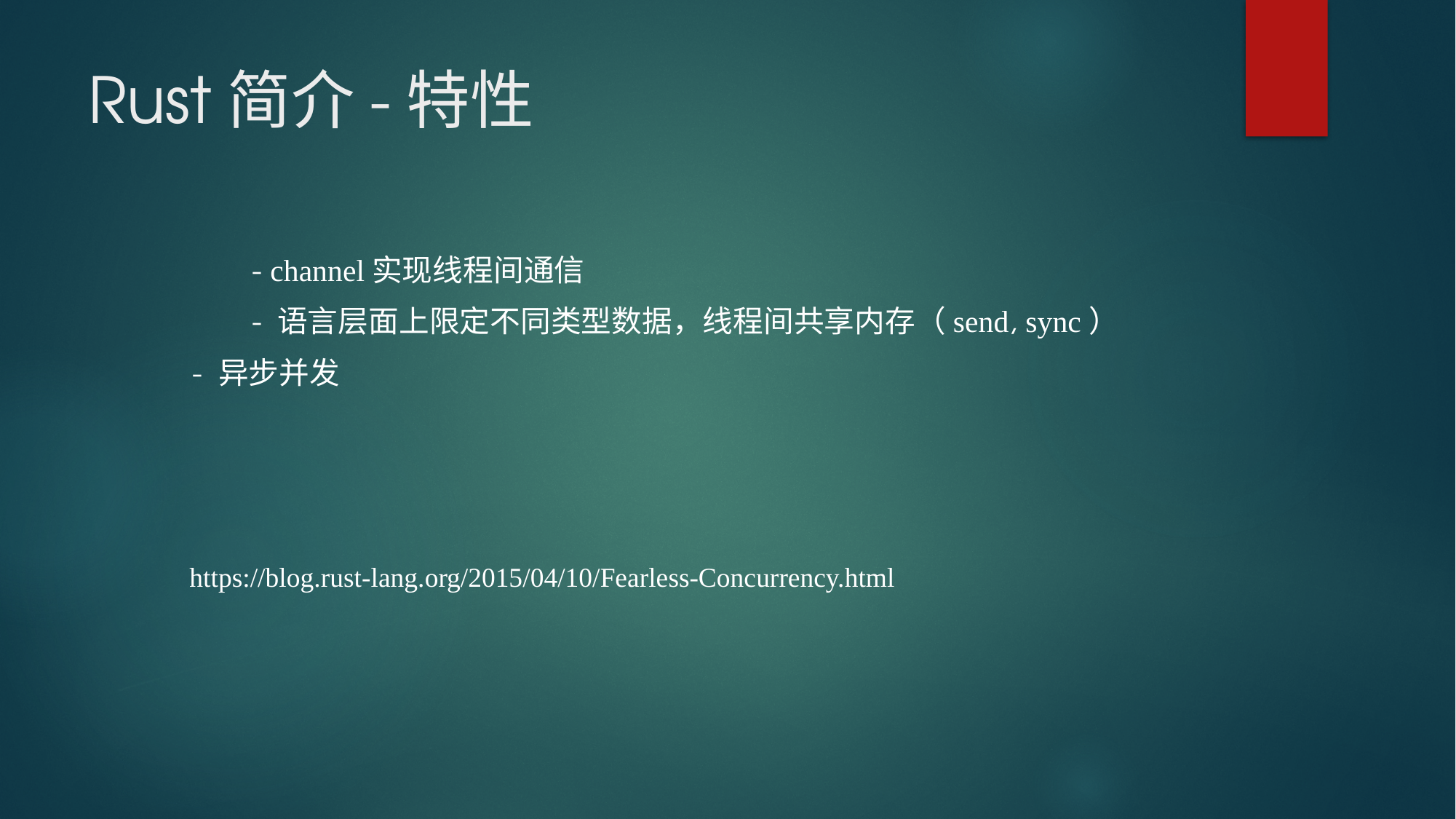

# Rust简介-特性
	- channel实现线程间通信
	- 语言层面上限定不同类型数据，线程间共享内存（send, sync）
      - 异步并发
https://blog.rust-lang.org/2015/04/10/Fearless-Concurrency.html